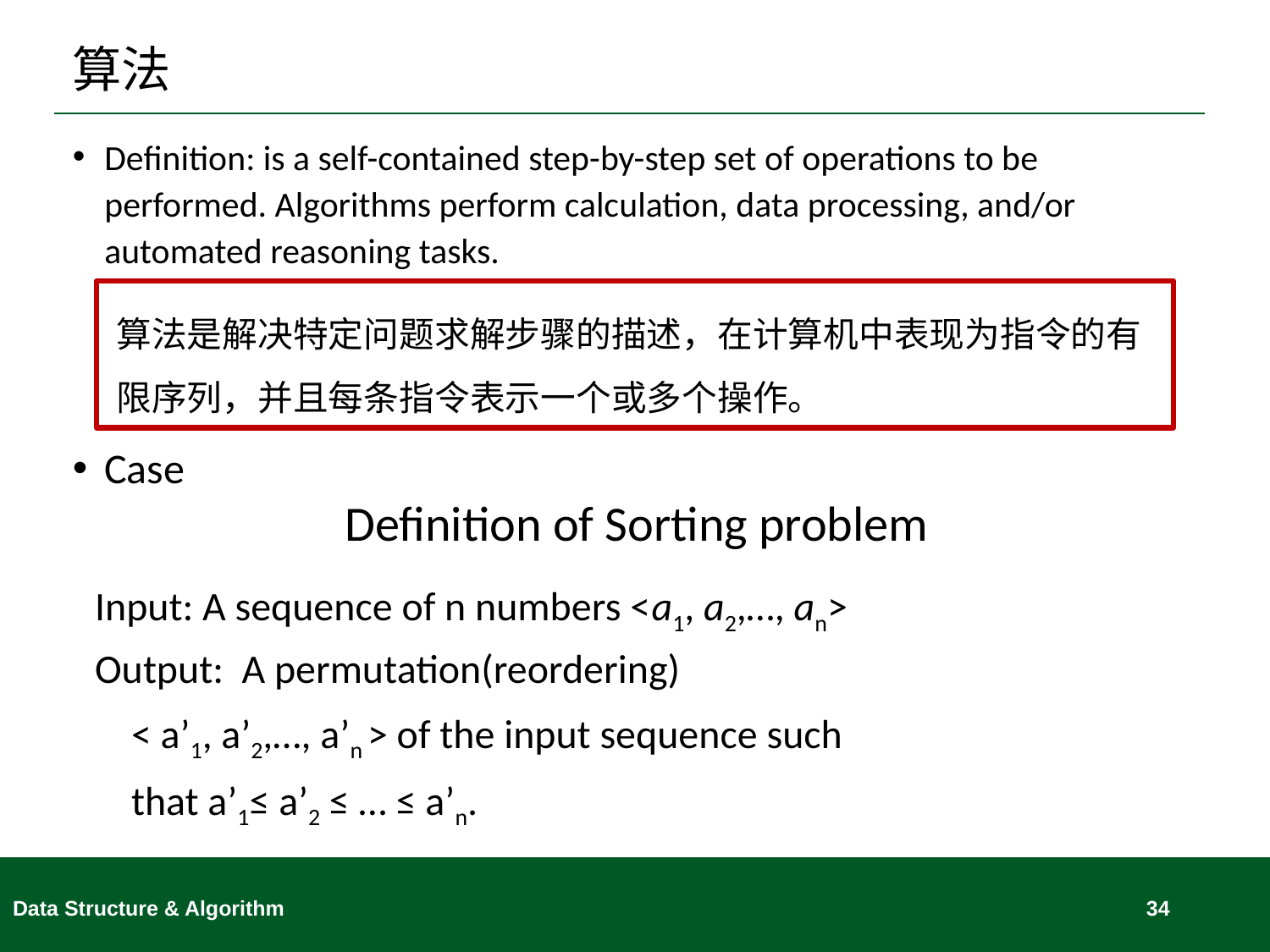

# 算法
Definition: is a self-contained step-by-step set of operations to be performed. Algorithms perform calculation, data processing, and/or automated reasoning tasks.

Case
算法是解决特定问题求解步骤的描述，在计算机中表现为指令的有限序列，并且每条指令表示一个或多个操作。
Definition of Sorting problem
   Input: A sequence of n numbers <a1, a2,…, an>
   Output:  A permutation(reordering)
       < a’1, a’2,…, a’n > of the input sequence such
       that a’1≤ a’2 ≤ … ≤ a’n.
Data Structure & Algorithm
34